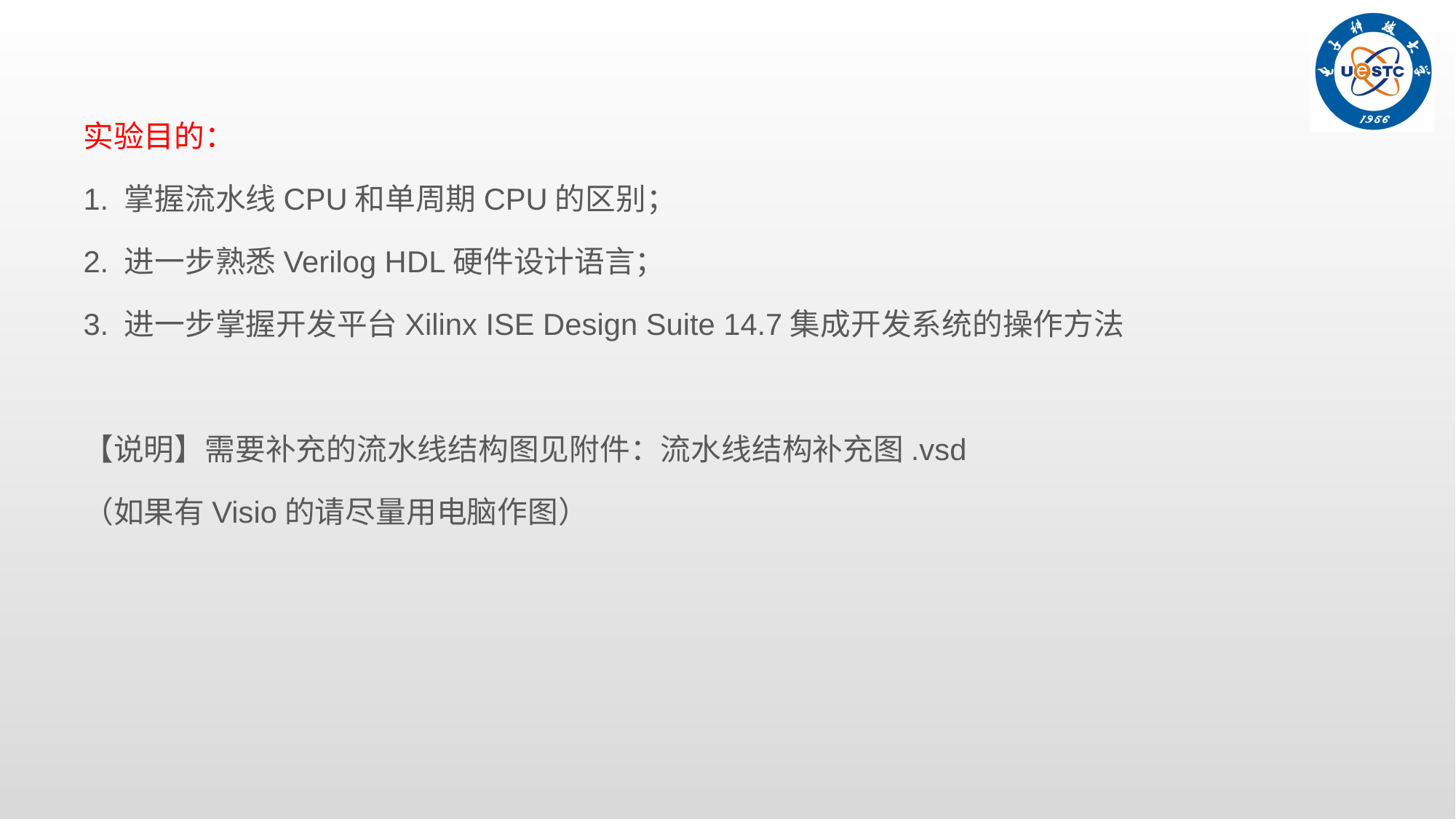

实验目的：
1. 掌握流水线CPU和单周期CPU的区别；
2. 进一步熟悉Verilog HDL硬件设计语言；
3. 进一步掌握开发平台Xilinx ISE Design Suite 14.7集成开发系统的操作方法

【说明】需要补充的流水线结构图见附件：流水线结构补充图.vsd
（如果有Visio的请尽量用电脑作图）